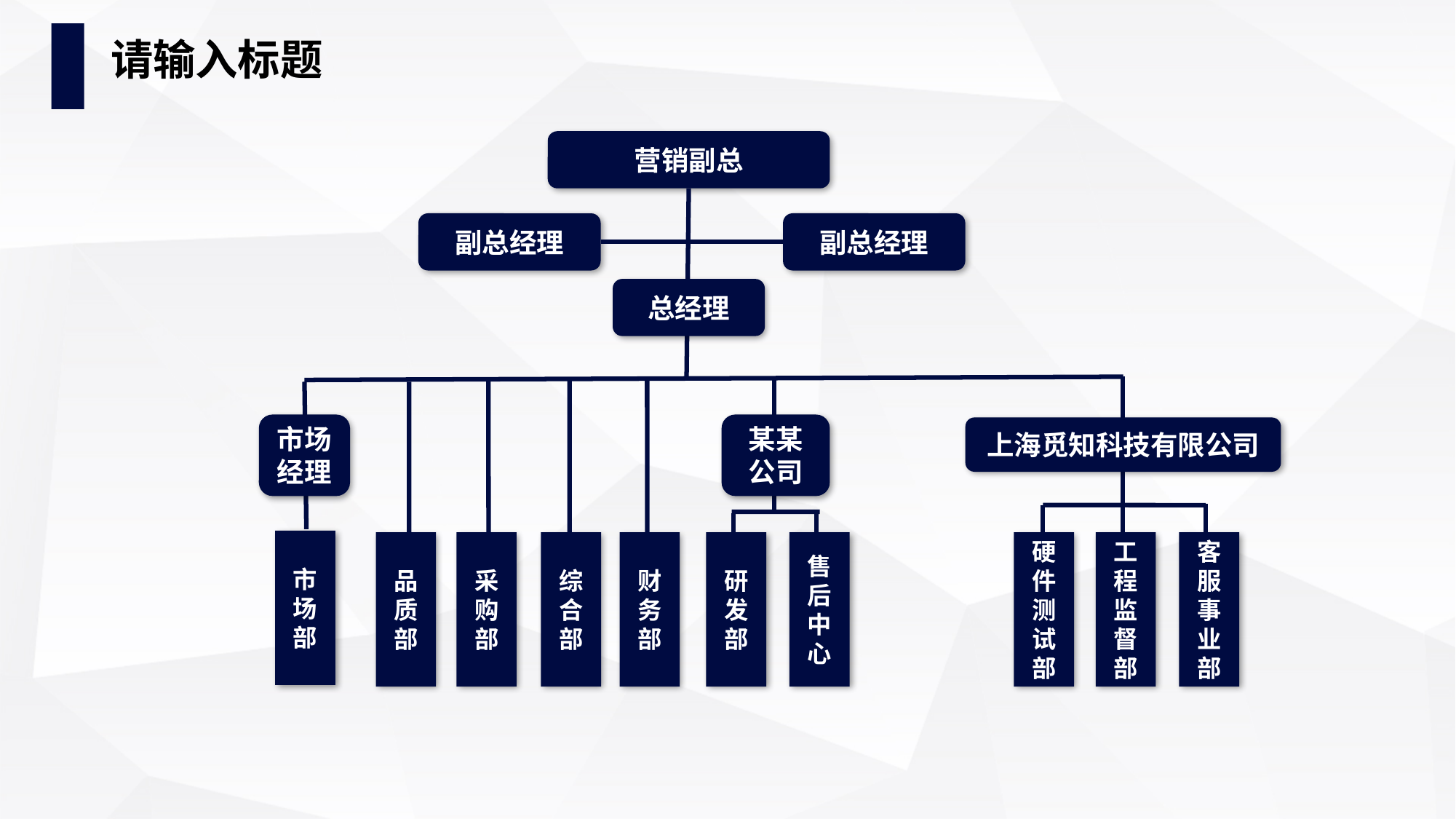

# 请输入标题
营销副总
副总经理
副总经理
总经理
某某公司
市场经理
上海觅知科技有限公司
市场部
品质部
综合部
财务部
研发部
售后中心
硬件测试部
工程监督部
客服事业部
采购部